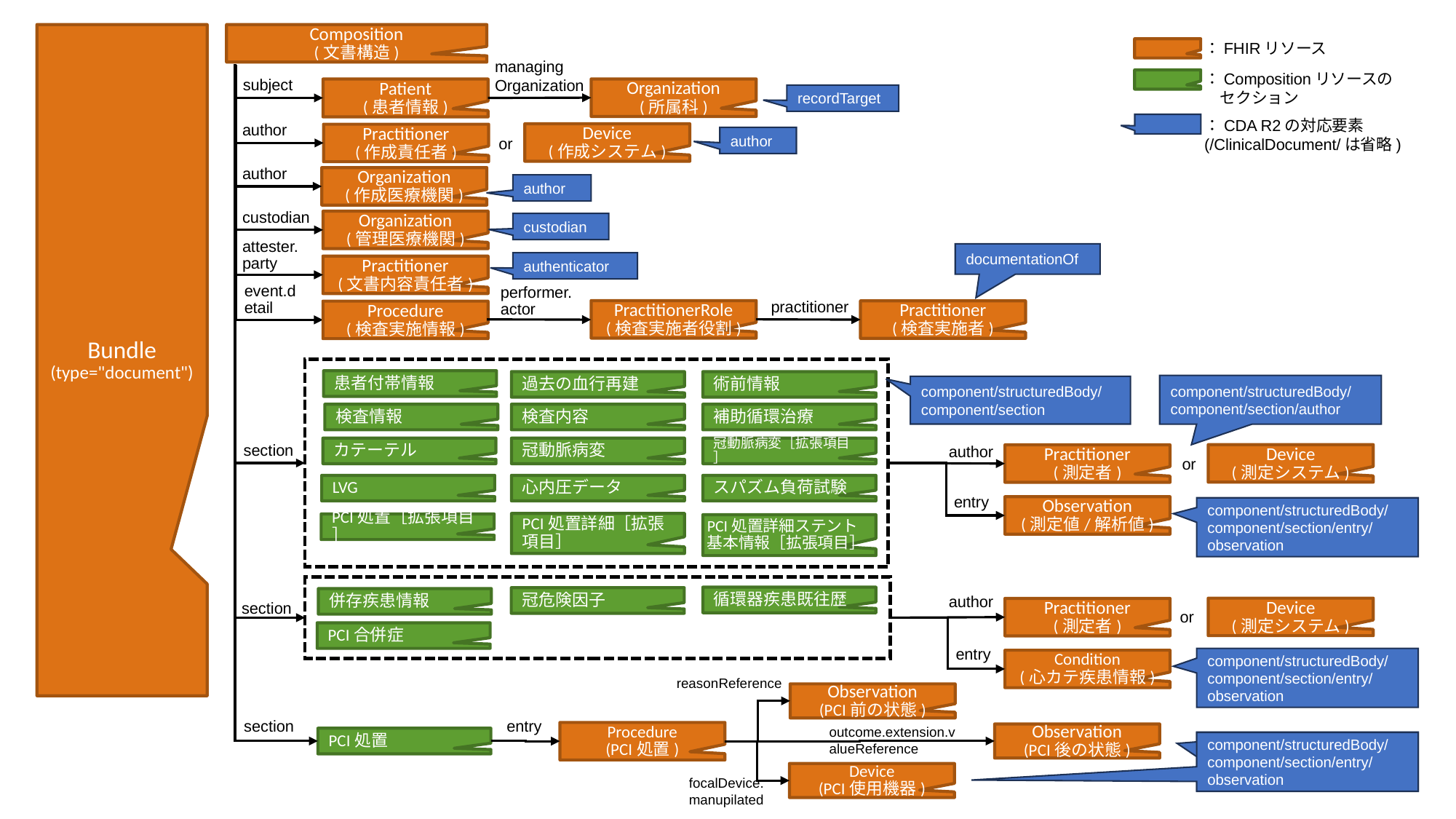

Bundle
(type="document")
Composition
(文書構造)
：FHIRリソース

managing
Organization
：Compositionリソースの
　セクション

subject
Organization
(所属科)
Patient
(患者情報)
recordTarget
：CDA R2の対応要素
(/ClinicalDocument/は省略)

author
Device
(作成システム)
Practitioner
(作成責任者)
author
or
author
Organization
(作成医療機関)
author
custodian
Organization
(管理医療機関)
custodian
attester.
party
documentationOf
authenticator
Practitioner
(文書内容責任者)
event.detail
performer.
actor
practitioner
PractitionerRole
(検査実施者役割)
Practitioner
(検査実施者)
Procedure
(検査実施情報)

患者付帯情報
過去の血行再建
術前情報
component/structuredBody/
component/section/author
component/structuredBody/
component/section
検査情報
検査内容
補助循環治療
カテーテル
冠動脈病変
冠動脈病変［拡張項目 ］
section
author
Device
(測定システム)
Practitioner
(測定者)
or
LVG
心内圧データ
スパズム負荷試験
entry
Observation
(測定値/解析値)
component/structuredBody/
component/section/entry/observation
PCI処置詳細［拡張項目］
PCI処置［拡張項目］
PCI処置詳細ステント基本情報［拡張項目］

循環器疾患既往歴
冠危険因子
併存疾患情報
author
section
Device
(測定システム)
Practitioner
(測定者)
or
PCI合併症
entry
component/structuredBody/
component/section/entry/observation
Condition
(心カテ疾患情報)
reasonReference
Observation
(PCI前の状態)
section
entry
outcome.extension.valueReference
Procedure
(PCI処置)
Observation
(PCI後の状態)
PCI処置
component/structuredBody/
component/section/entry/observation
component/structuredBody/
component/section/entry/observation
Device
(PCI使用機器)
focalDevice.
manupilated